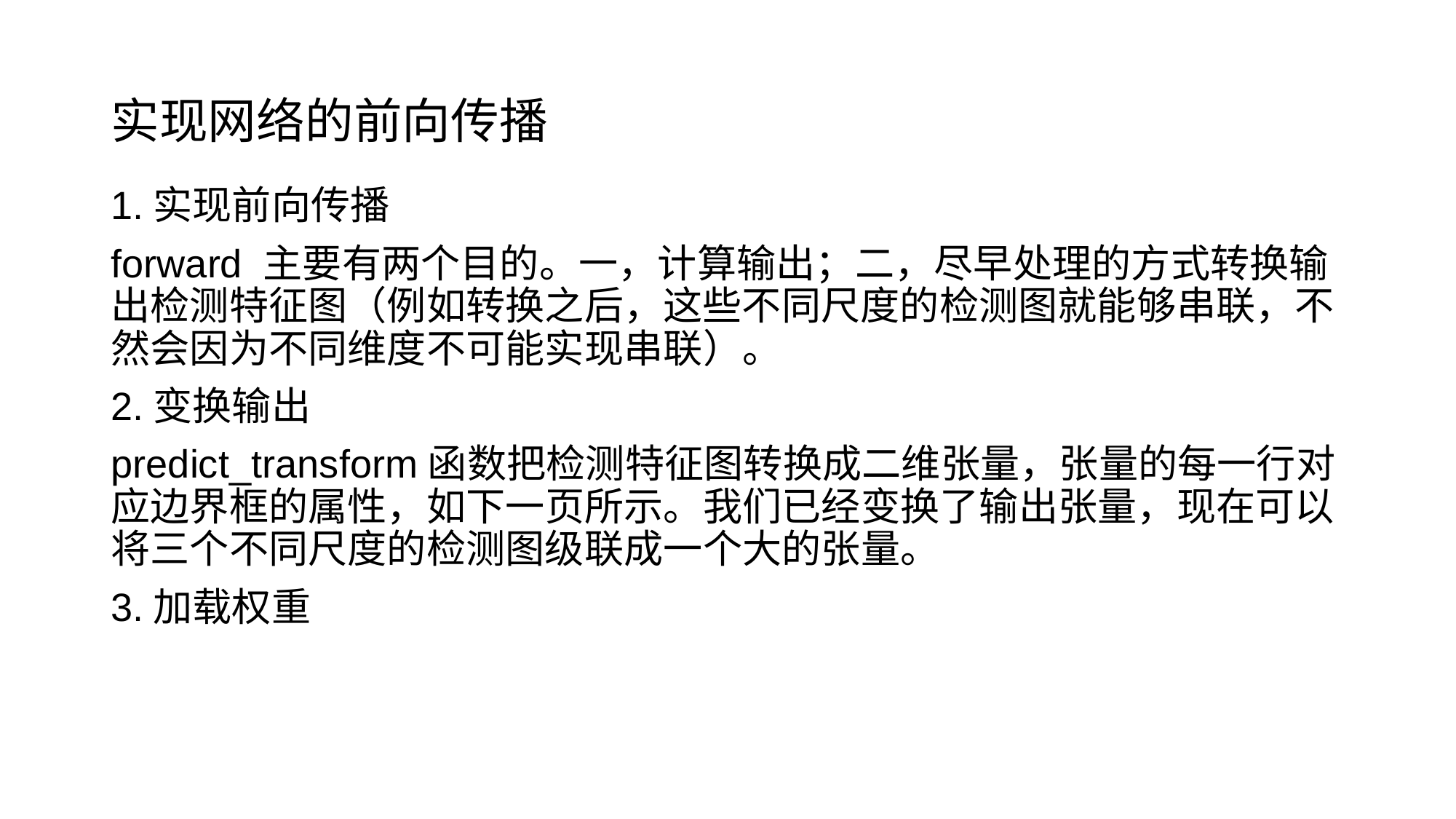

# 实现网络的前向传播
1.实现前向传播
forward 主要有两个目的。一，计算输出；二，尽早处理的方式转换输出检测特征图（例如转换之后，这些不同尺度的检测图就能够串联，不然会因为不同维度不可能实现串联）。
2.变换输出
predict_transform函数把检测特征图转换成二维张量，张量的每一行对应边界框的属性，如下一页所示。我们已经变换了输出张量，现在可以将三个不同尺度的检测图级联成一个大的张量。
3.加载权重